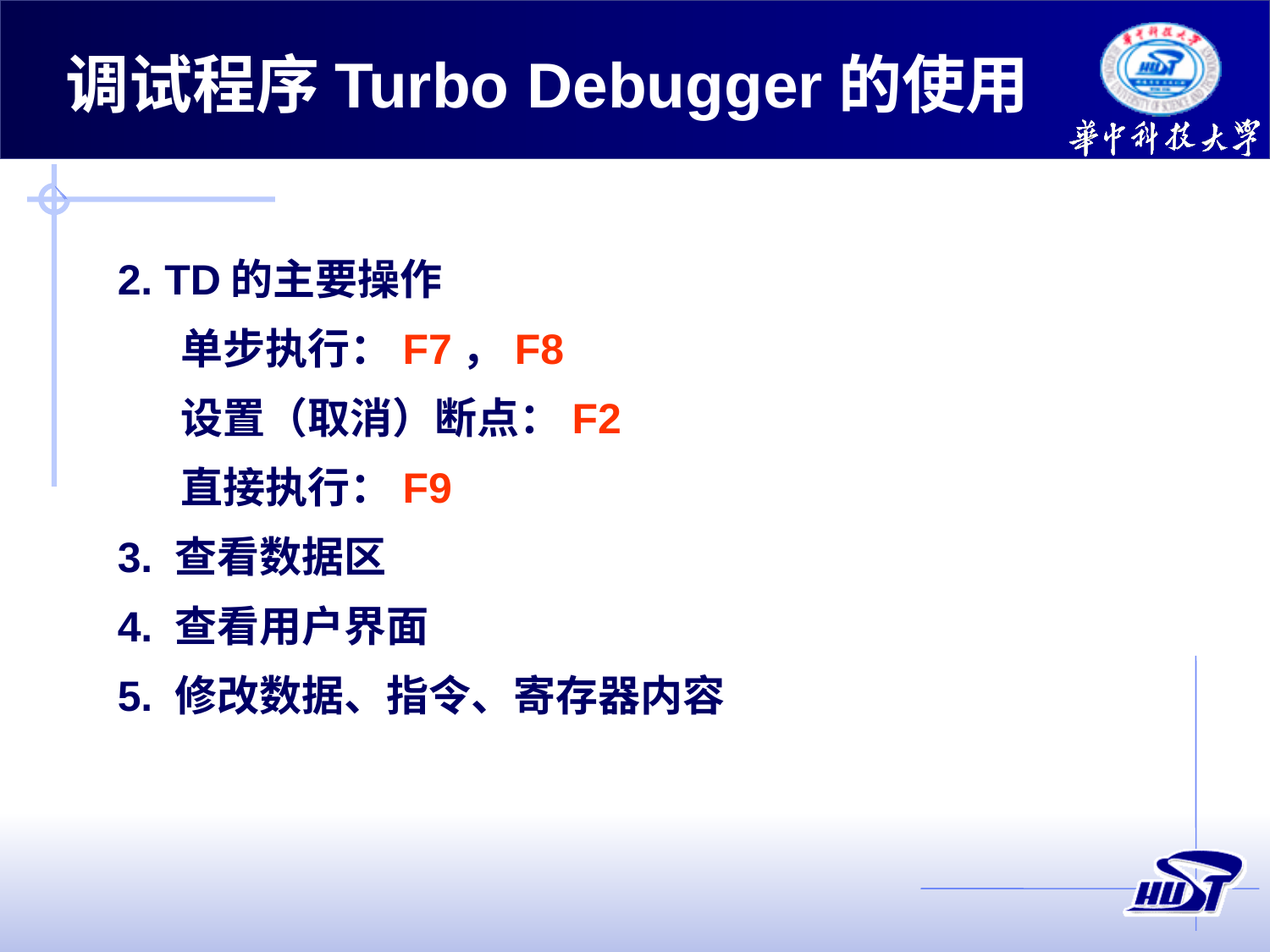

调试程序Turbo Debugger的使用
2. TD的主要操作
单步执行：F7，F8
设置（取消）断点：F2
直接执行：F9
3. 查看数据区
4. 查看用户界面
5. 修改数据、指令、寄存器内容